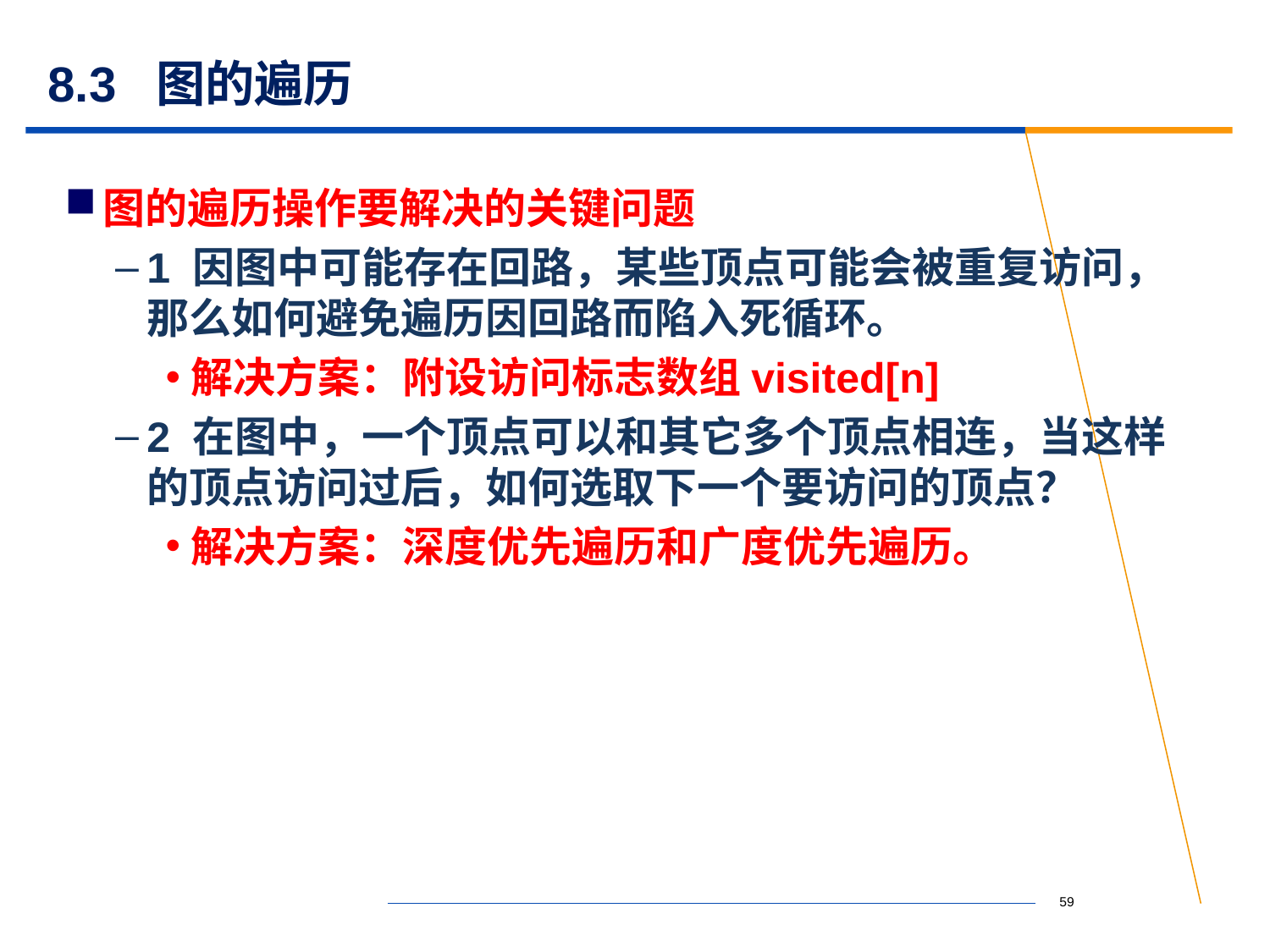

# 8.3  图的遍历
图的遍历操作要解决的关键问题
1 因图中可能存在回路，某些顶点可能会被重复访问，那么如何避免遍历因回路而陷入死循环。
解决方案：附设访问标志数组visited[n]
2 在图中，一个顶点可以和其它多个顶点相连，当这样的顶点访问过后，如何选取下一个要访问的顶点？
解决方案：深度优先遍历和广度优先遍历。